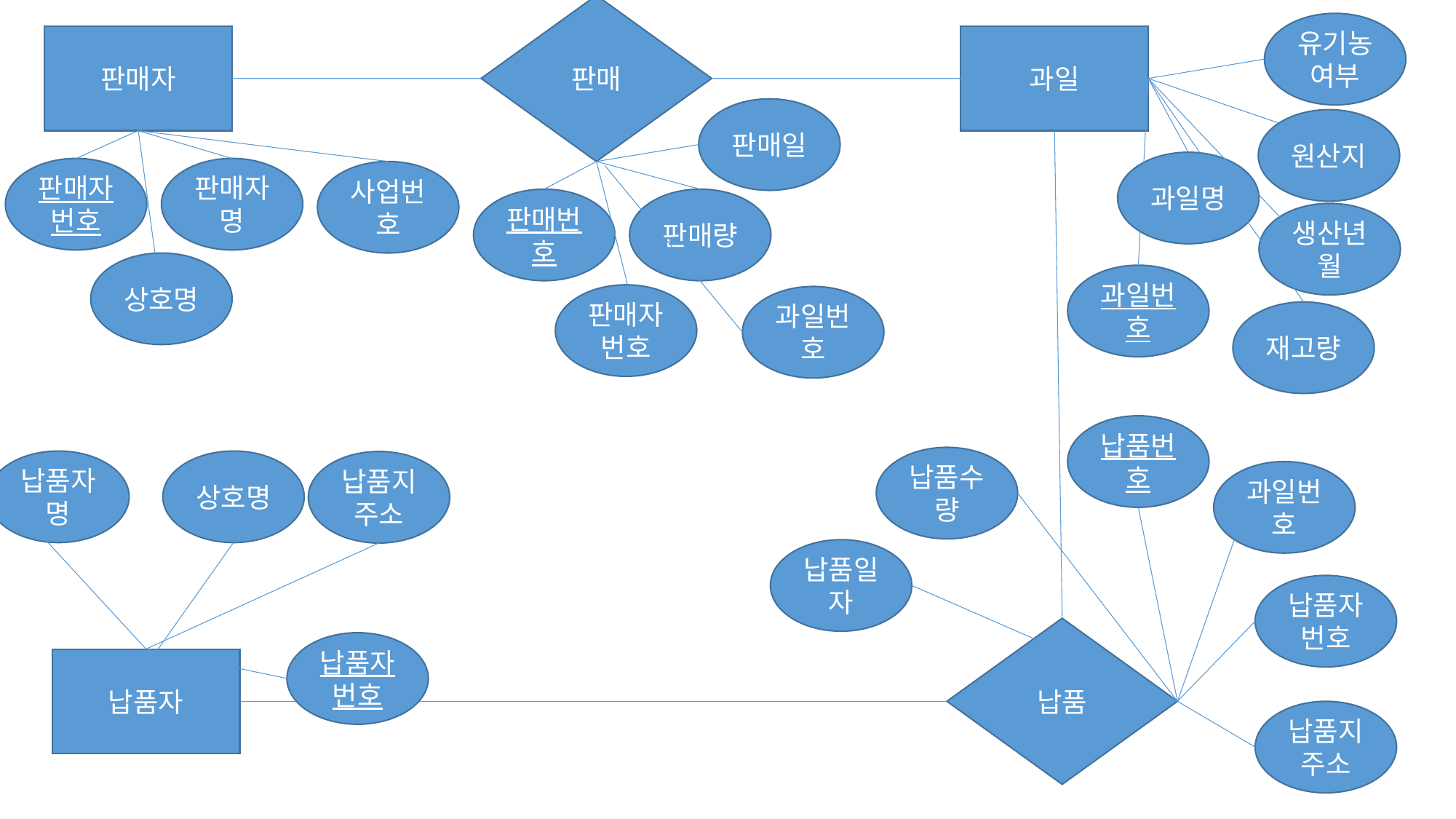

판매
유기농여부
판매자
과일
판매일
원산지
과일명
판매자번호
판매자명
사업번호
판매번호
판매량
생산년월
상호명
과일번호
판매자번호
과일번호
재고량
납품번호
납품수량
납품자명
상호명
납품지주소
과일번호
납품일자
납품자번호
납품
납품자번호
납품자
납품지주소